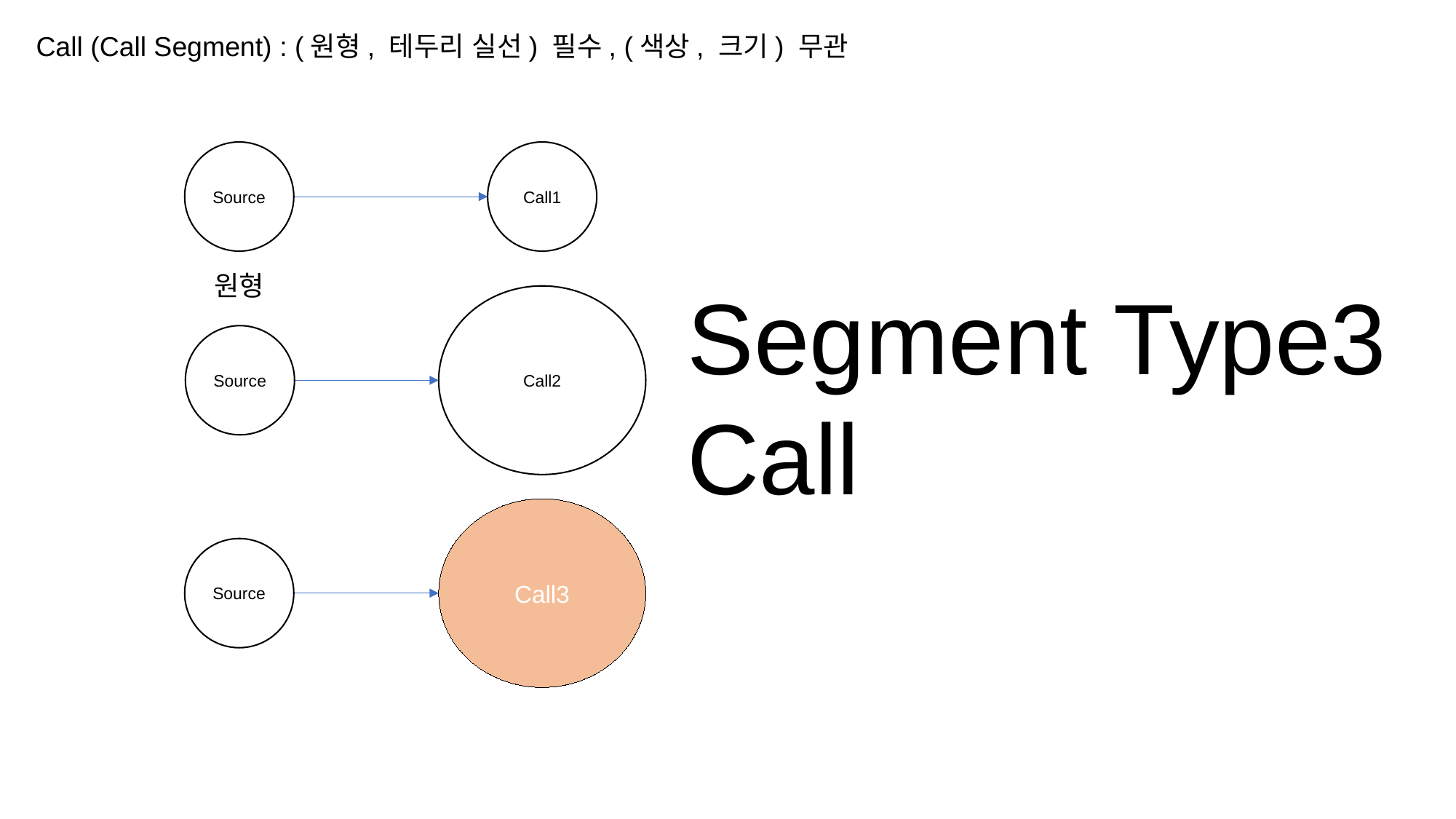

Call (Call Segment) : (원형, 테두리 실선) 필수, (색상, 크기) 무관
Source
Call1
원형
Segment Type3
Call
Call2
Source
Call3
Source